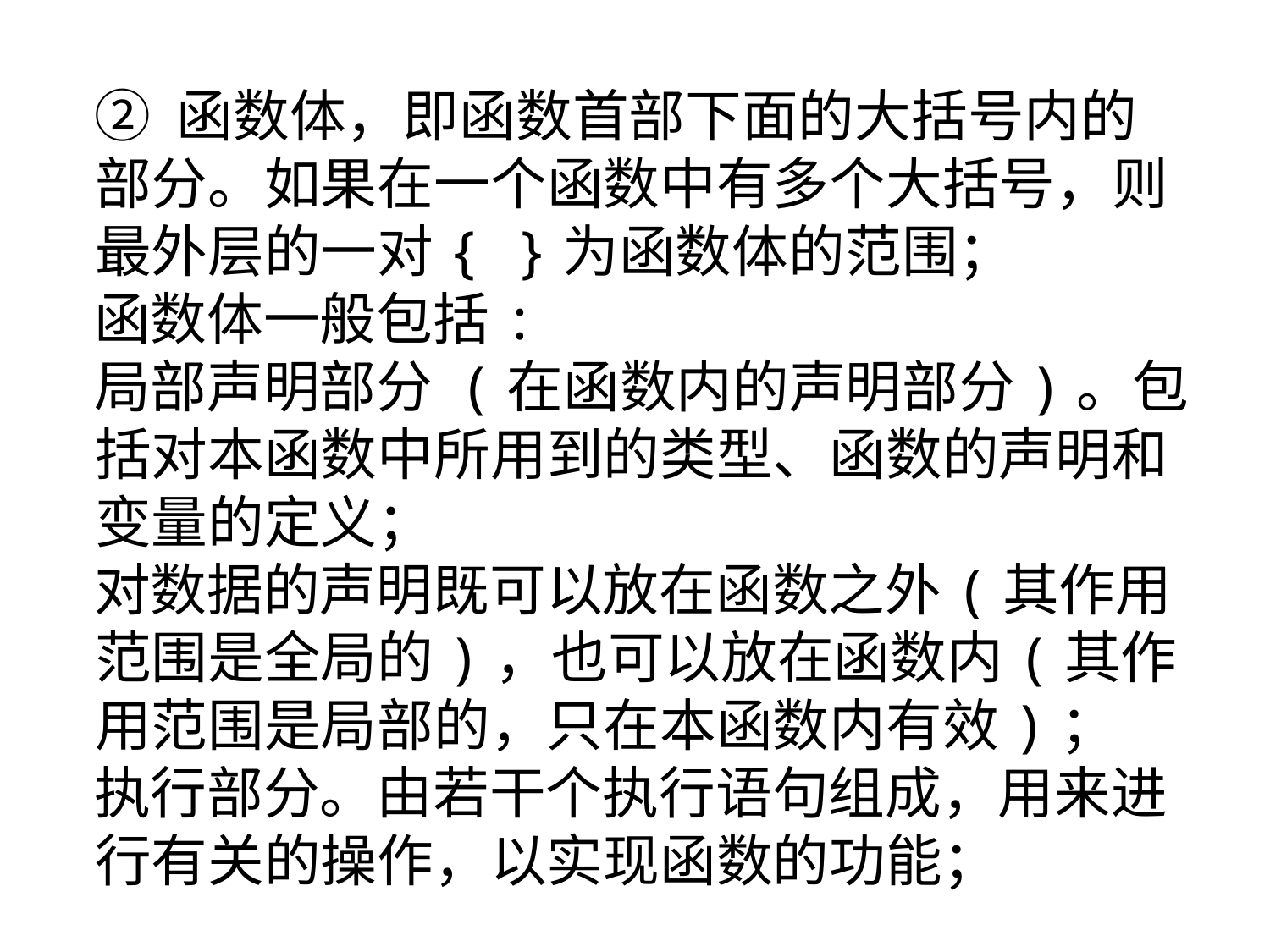

② 函数体，即函数首部下面的大括号内的部分。如果在一个函数中有多个大括号，则最外层的一对{ }为函数体的范围；
函数体一般包括:
局部声明部分 (在函数内的声明部分)。包括对本函数中所用到的类型、函数的声明和变量的定义；
对数据的声明既可以放在函数之外(其作用范围是全局的)，也可以放在函数内(其作用范围是局部的，只在本函数内有效)；
执行部分。由若干个执行语句组成，用来进行有关的操作，以实现函数的功能；